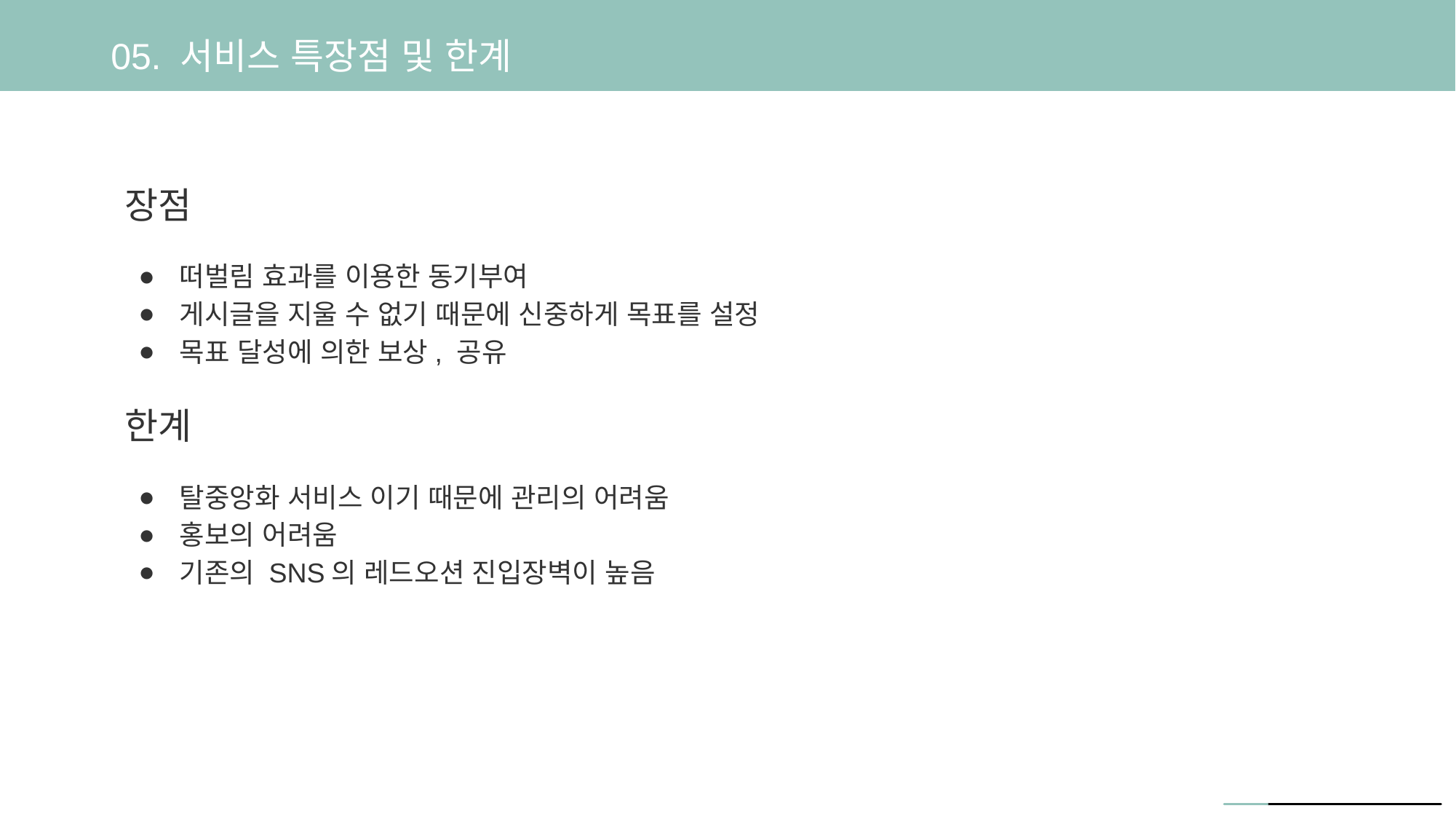

05. 서비스 특장점 및 한계

장점
떠벌림 효과를 이용한 동기부여
게시글을 지울 수 없기 때문에 신중하게 목표를 설정
목표 달성에 의한 보상, 공유
한계
탈중앙화 서비스 이기 때문에 관리의 어려움
홍보의 어려움
기존의 SNS의 레드오션 진입장벽이 높음